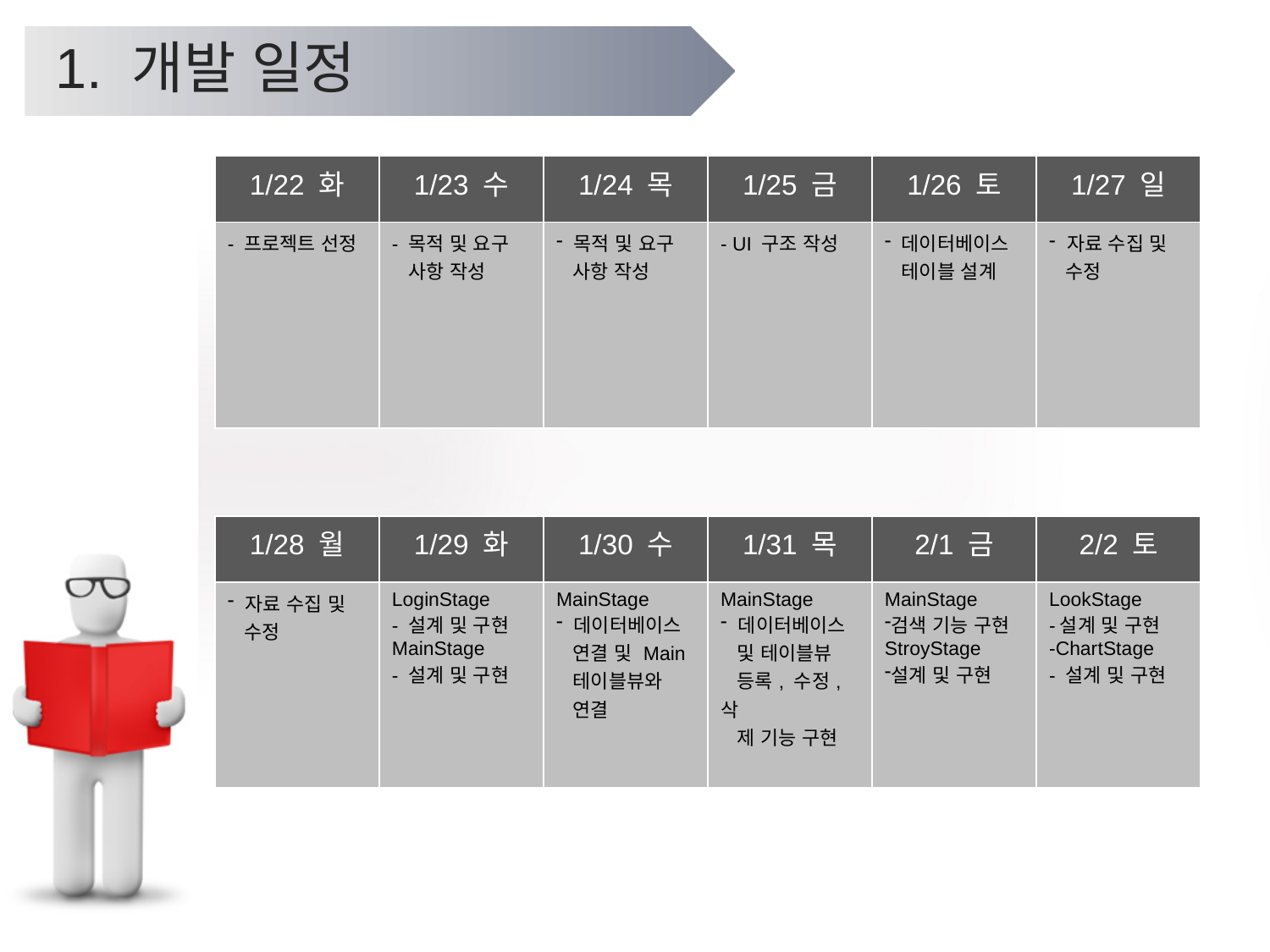

1. 개발 일정
| 1/22 화 | 1/23 수 | 1/24 목 | 1/25 금 | 1/26 토 | 1/27 일 |
| --- | --- | --- | --- | --- | --- |
| - 프로젝트 선정 | - 목적 및 요구 사항 작성 | 목적 및 요구 사항 작성 | - UI 구조 작성 | 데이터베이스 테이블 설계 | 자료 수집 및 수정 |
| 1/28 월 | 1/29 화 | 1/30 수 | 1/31 목 | 2/1 금 | 2/2 토 |
| --- | --- | --- | --- | --- | --- |
| 자료 수집 및 수정 | LoginStage - 설계 및 구현 MainStage - 설계 및 구현 | MainStage 데이터베이스 연결 및 Main 테이블뷰와 연결 | MainStage 데이터베이스 및 테이블뷰 등록, 수정, 삭 제 기능 구현 | MainStage 검색 기능 구현 StroyStage 설계 및 구현 | LookStage -설계 및 구현 -ChartStage - 설계 및 구현 |